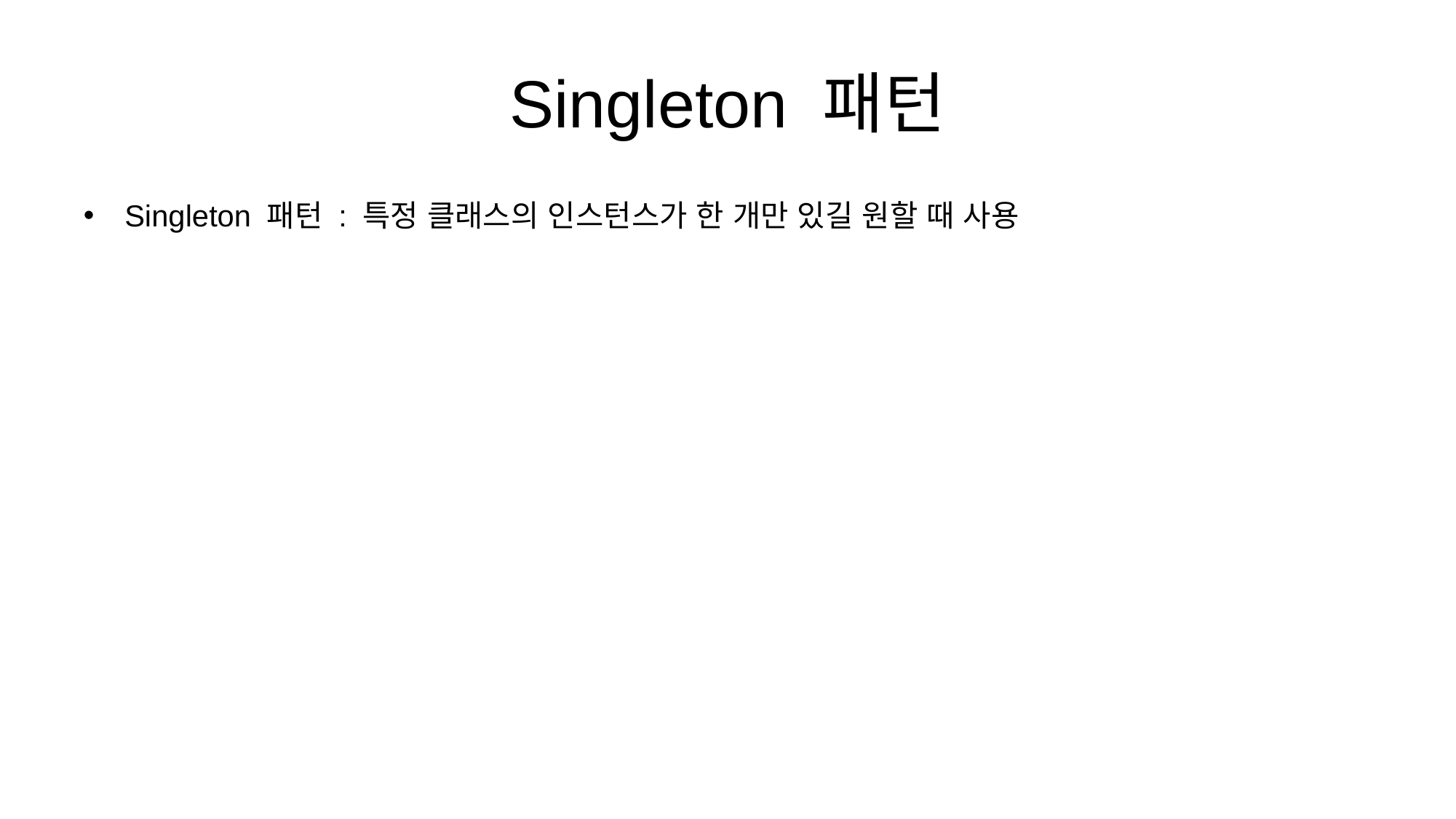

# Singleton 패턴
Singleton 패턴 : 특정 클래스의 인스턴스가 한 개만 있길 원할 때 사용